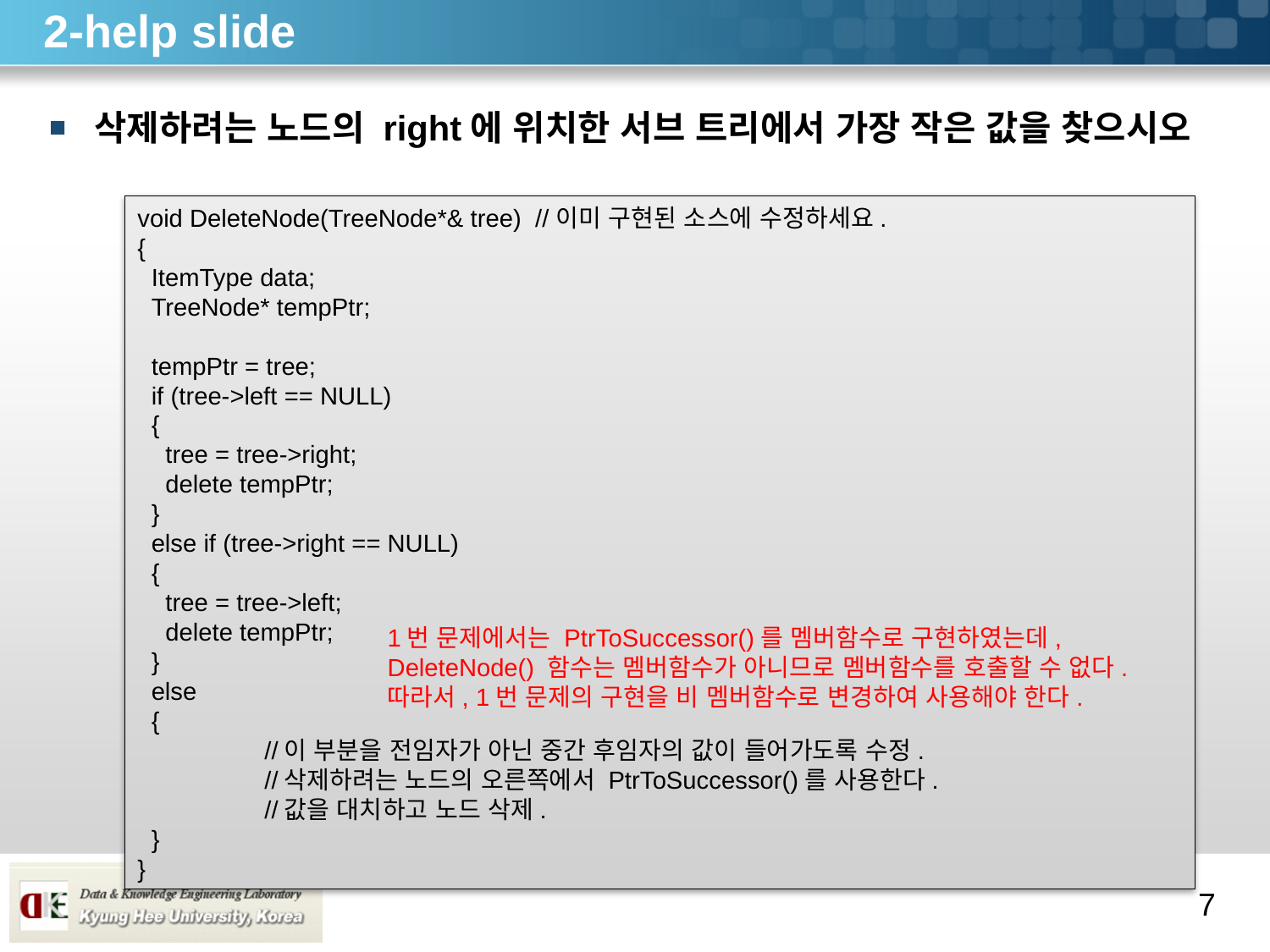

# 2-help slide
삭제하려는 노드의 right에 위치한 서브 트리에서 가장 작은 값을 찾으시오
void DeleteNode(TreeNode*& tree)  //이미 구현된 소스에 수정하세요.
{
  ItemType data;
  TreeNode* tempPtr;

  tempPtr = tree;
  if (tree->left == NULL)
  {
    tree = tree->right;
    delete tempPtr;
  }
  else if (tree->right == NULL)
  {
    tree = tree->left;
    delete tempPtr;
  }
  else
  {
	//이 부분을 전임자가 아닌 중간 후임자의 값이 들어가도록 수정.
	//삭제하려는 노드의 오른쪽에서 PtrToSuccessor()를 사용한다.
	//값을 대치하고 노드 삭제.
  }
}
1번 문제에서는 PtrToSuccessor()를 멤버함수로 구현하였는데, DeleteNode() 함수는 멤버함수가 아니므로 멤버함수를 호출할 수 없다.
따라서, 1번 문제의 구현을 비 멤버함수로 변경하여 사용해야 한다.